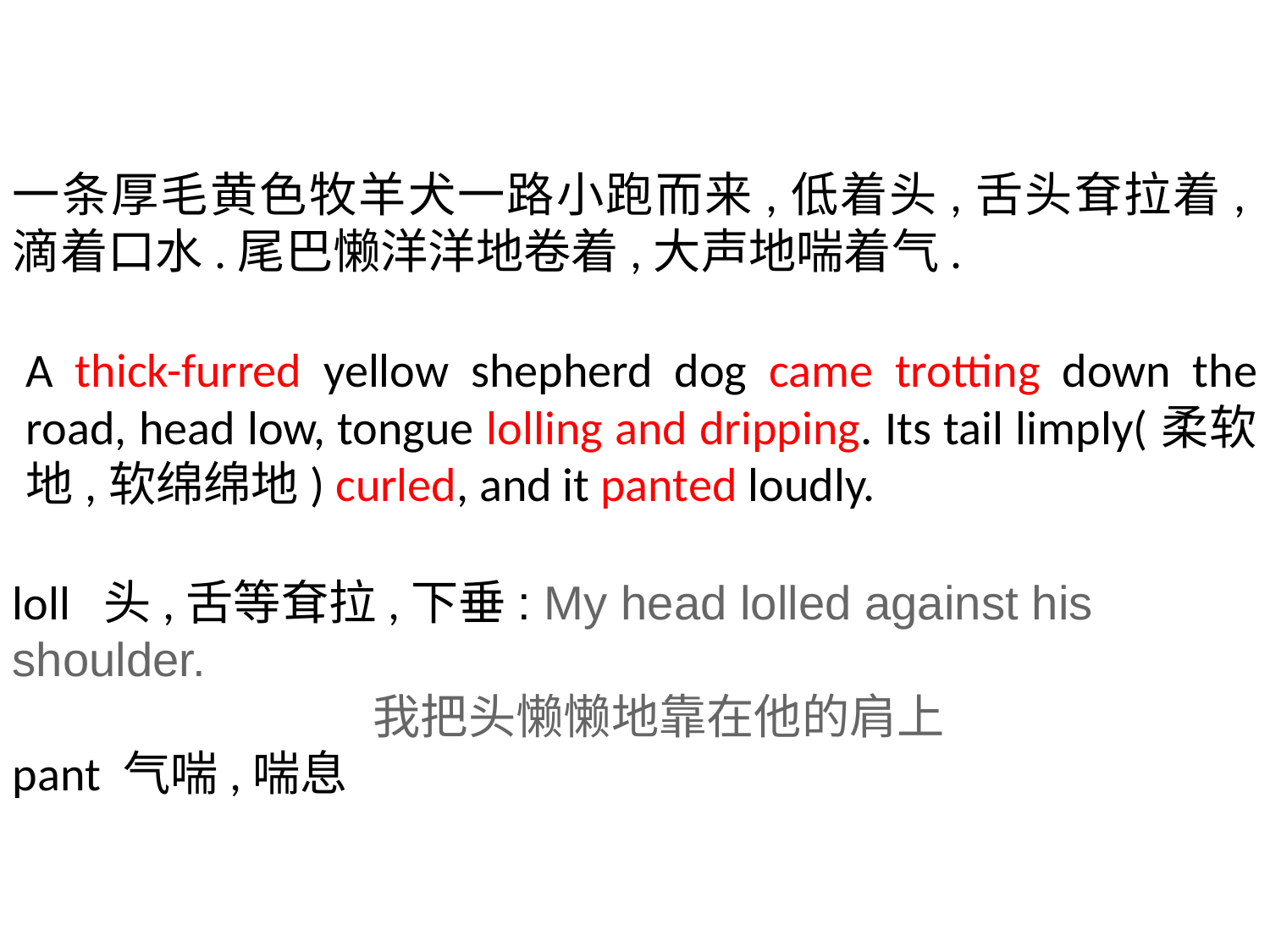

一条厚毛黄色牧羊犬一路小跑而来,低着头,舌头耷拉着,滴着口水.尾巴懒洋洋地卷着,大声地喘着气.
A thick-furred yellow shepherd dog came trotting down the road, head low, tongue lolling and dripping. Its tail limply(柔软地,软绵绵地) curled, and it panted loudly.
loll  头,舌等耷拉,下垂: My head lolled against his shoulder.
                                 我把头懒懒地靠在他的肩上
pant 气喘,喘息